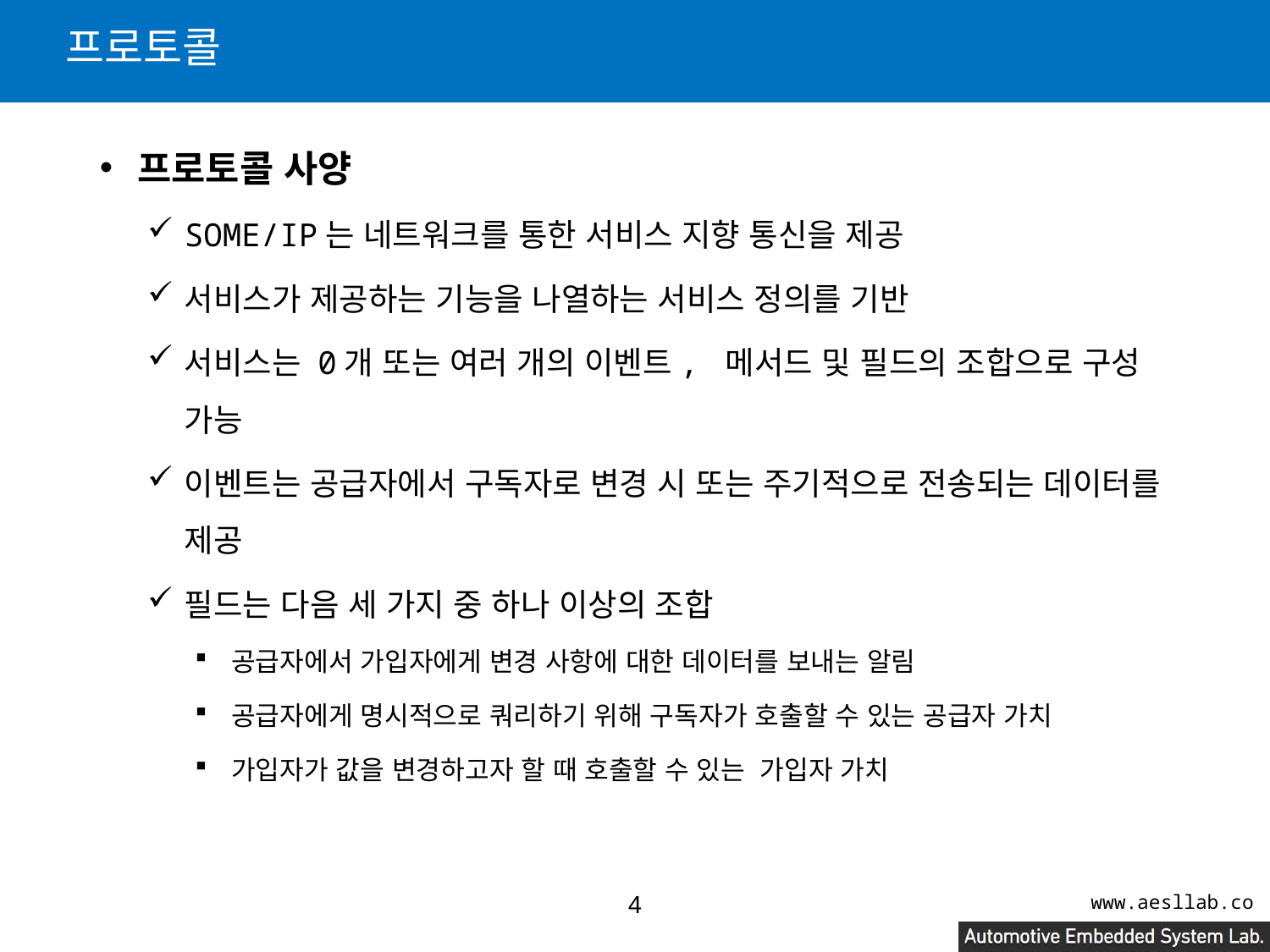

# 프로토콜
프로토콜 사양
SOME/IP는 네트워크를 통한 서비스 지향 통신을 제공
서비스가 제공하는 기능을 나열하는 서비스 정의를 기반
서비스는 0개 또는 여러 개의 이벤트, 메서드 및 필드의 조합으로 구성 가능
이벤트는 공급자에서 구독자로 변경 시 또는 주기적으로 전송되는 데이터를 제공
필드는 다음 세 가지 중 하나 이상의 조합
공급자에서 가입자에게 변경 사항에 대한 데이터를 보내는 알림
공급자에게 명시적으로 쿼리하기 위해 구독자가 호출할 수 있는 공급자 가치
가입자가 값을 변경하고자 할 때 호출할 수 있는  가입자 가치

4